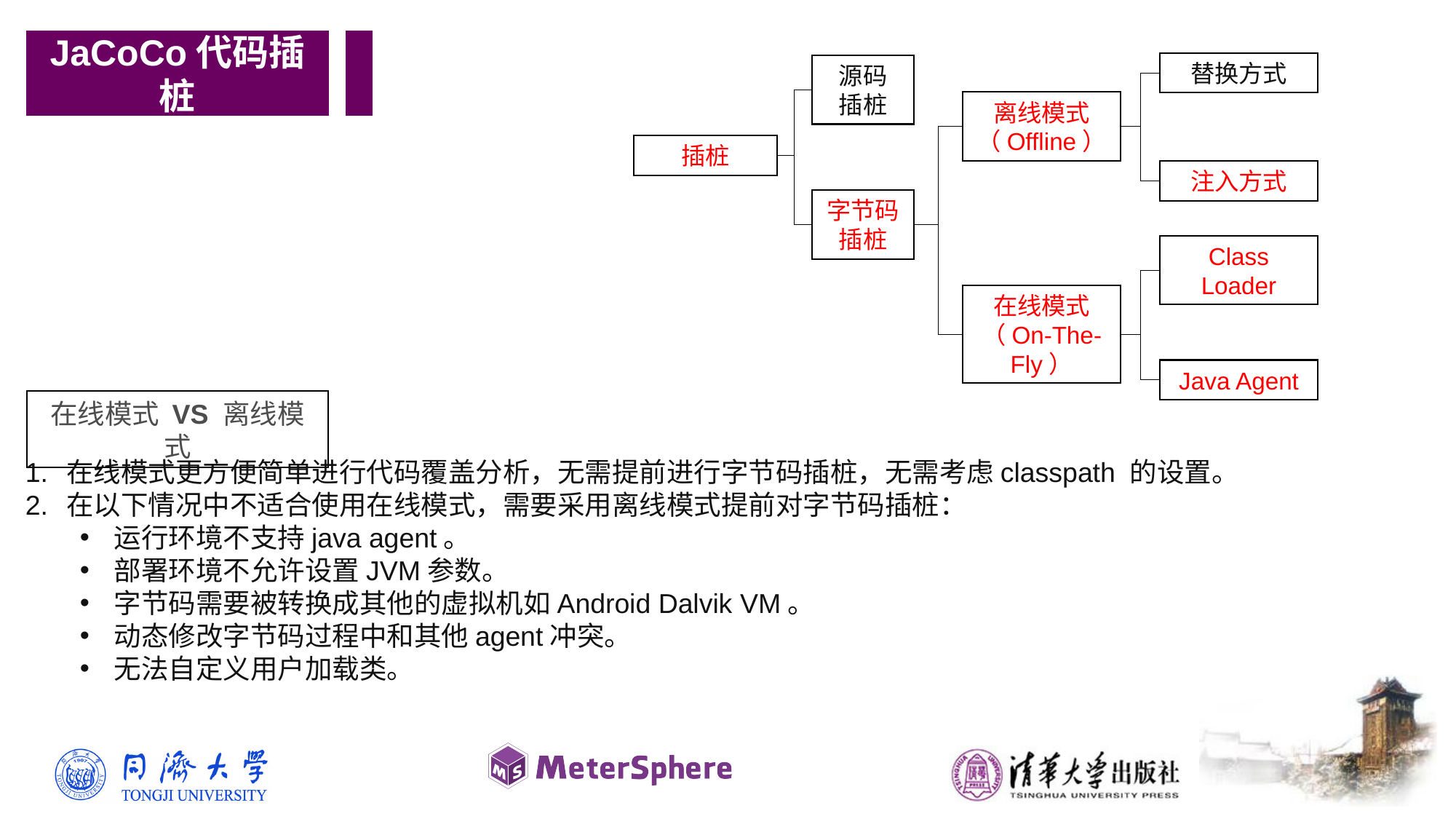

JaCoCo代码插桩
替换方式
源码
插桩
离线模式
（Offline）
插桩
注入方式
字节码
插桩
Class Loader
在线模式
（On-The-Fly）
Java Agent
在线模式 VS 离线模式
在线模式更方便简单进行代码覆盖分析，无需提前进行字节码插桩，无需考虑classpath 的设置。
在以下情况中不适合使用在线模式，需要采用离线模式提前对字节码插桩：
运行环境不支持java agent。
部署环境不允许设置JVM参数。
字节码需要被转换成其他的虚拟机如Android Dalvik VM。
动态修改字节码过程中和其他agent冲突。
无法自定义用户加载类。